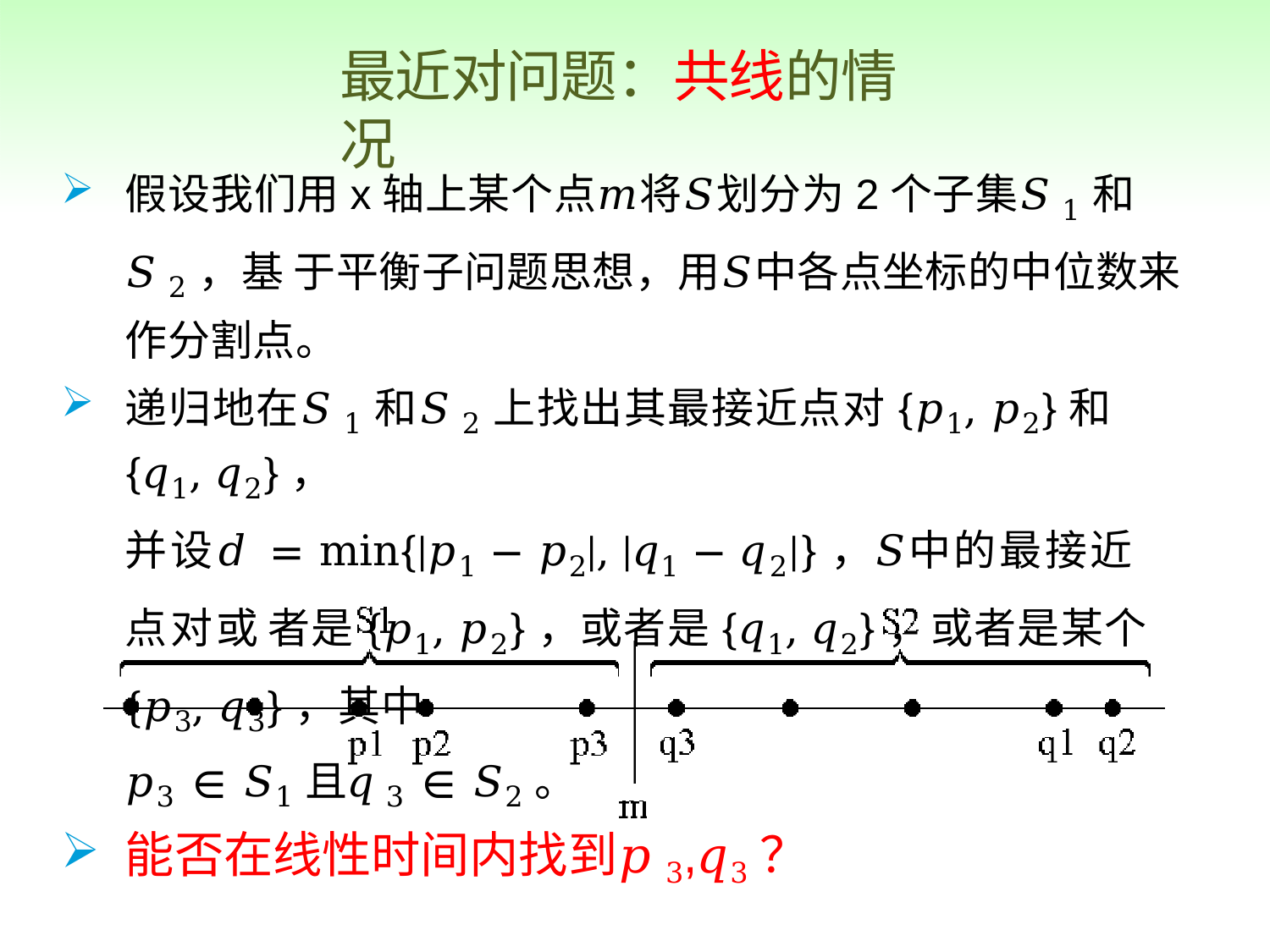

# 最近对问题：共线的情况
假设我们用x轴上某个点𝑚将𝑆划分为2个子集𝑆1和𝑆2，基 于平衡子问题思想，用𝑆中各点坐标的中位数来作分割点。
递归地在𝑆1和𝑆2上找出其最接近点对{𝑝1, 𝑝2}和{𝑞1, 𝑞2}，
并设𝑑 = min{|𝑝1 − 𝑝2|, |𝑞1 − 𝑞2|}，𝑆中的最接近点对或 者是{𝑝1, 𝑝2}，或者是{𝑞1, 𝑞2}，或者是某个{𝑝3, 𝑞3}，其中
𝑝3 ∈ 𝑆1且𝑞3 ∈ 𝑆2。
能否在线性时间内找到𝑝3,𝑞3？